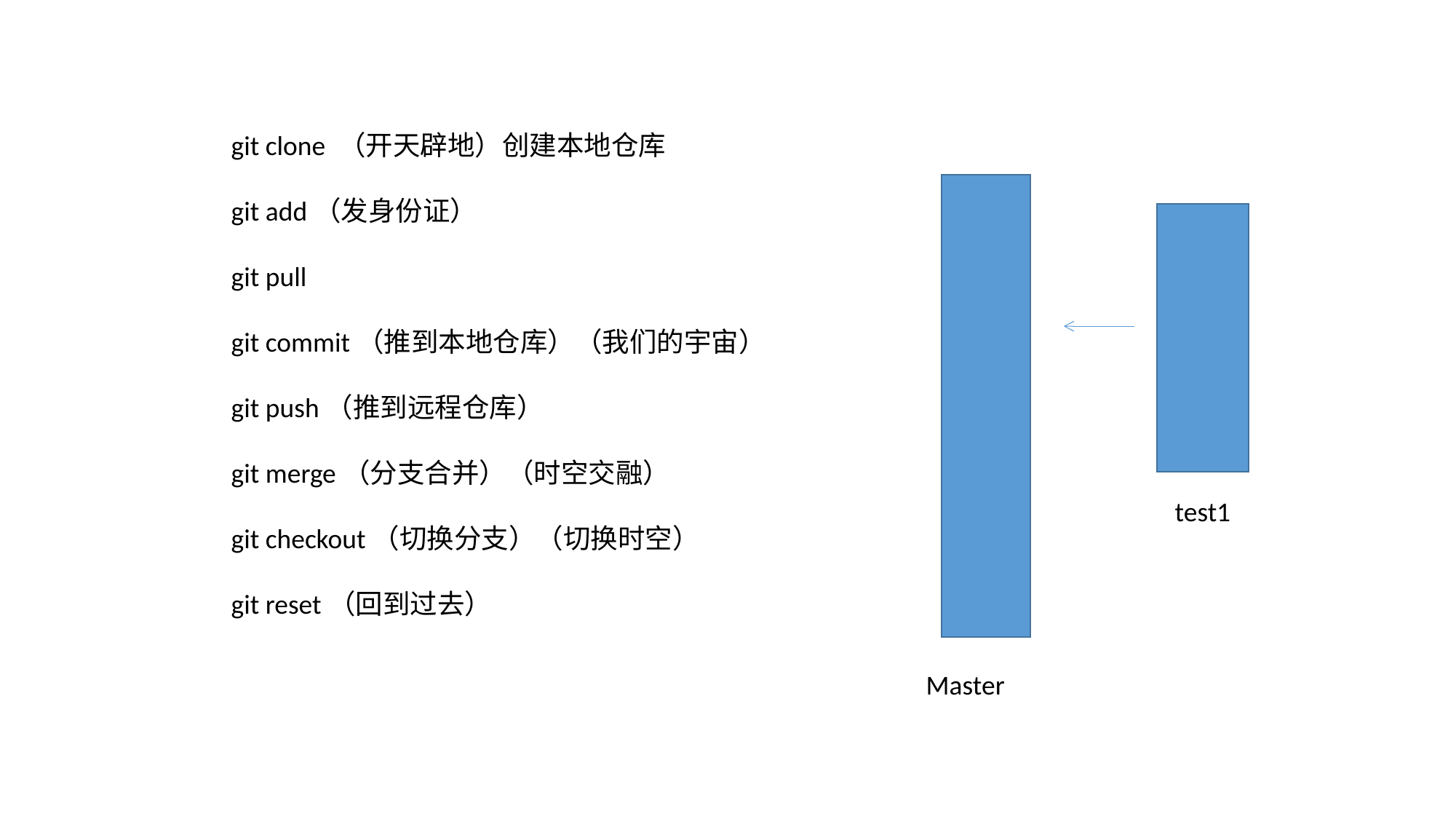

git clone （开天辟地）创建本地仓库

git add（发身份证）

git pull

git commit（推到本地仓库）（我们的宇宙）

git push（推到远程仓库）

git merge（分支合并）（时空交融）

git checkout（切换分支）（切换时空）

git reset（回到过去）

test1
Master